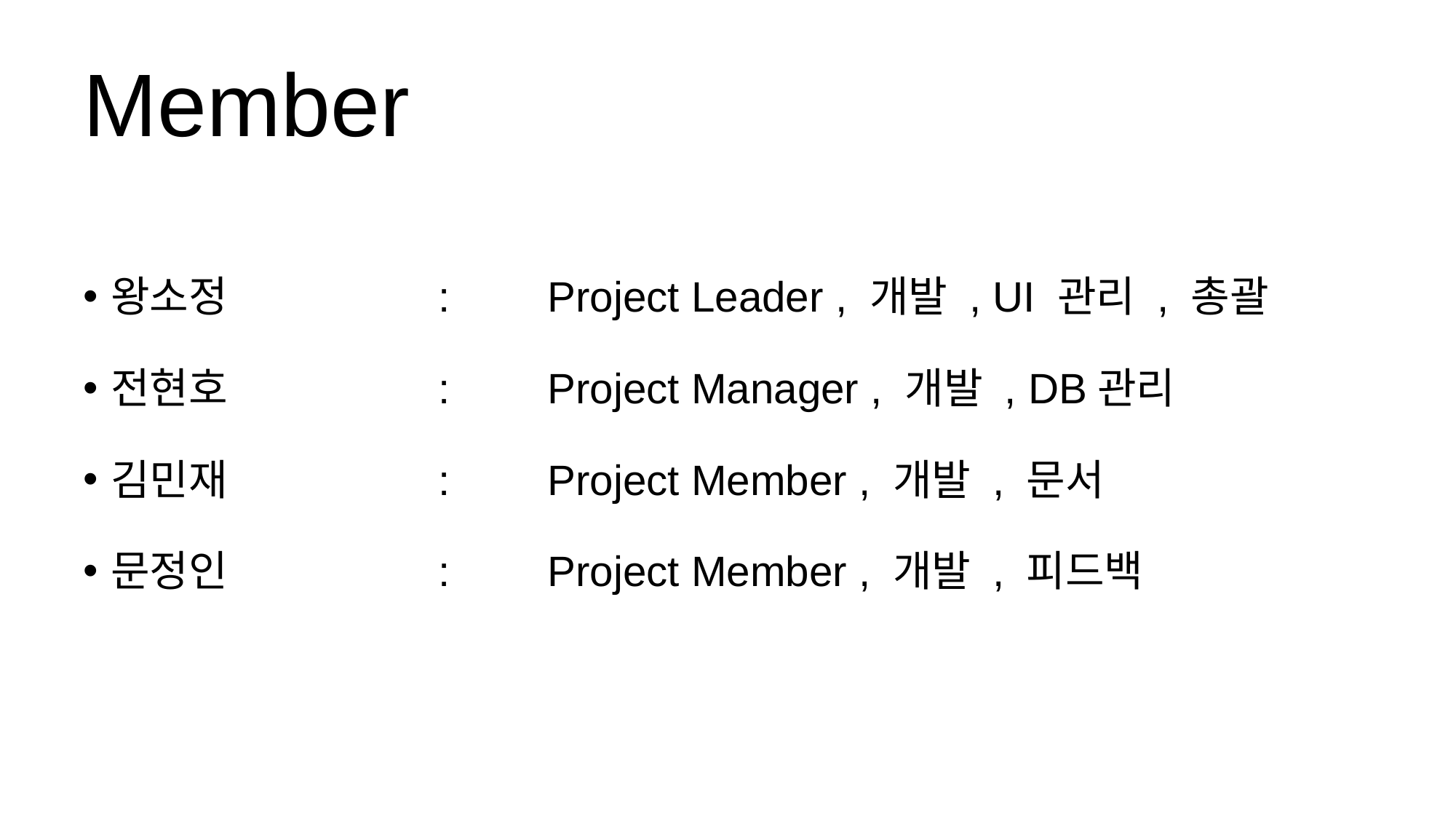

# Member
왕소정 		: 	Project Leader , 개발 , UI 관리 , 총괄

전현호 		:	Project Manager , 개발 , DB관리

김민재		: 	Project Member , 개발 , 문서

문정인 		: 	Project Member , 개발 , 피드백